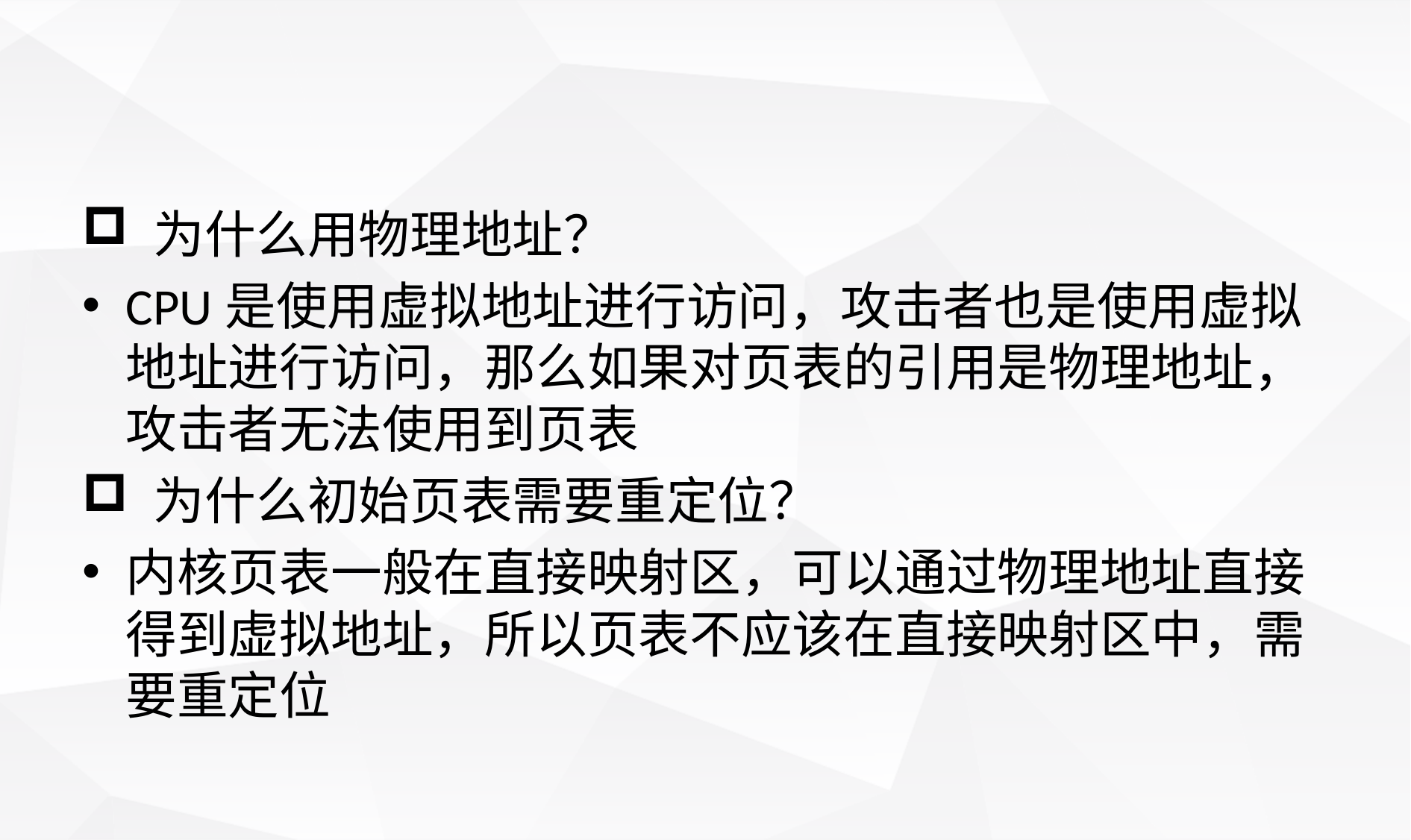

#
 为什么用物理地址？
CPU是使用虚拟地址进行访问，攻击者也是使用虚拟地址进行访问，那么如果对页表的引用是物理地址，攻击者无法使用到页表
 为什么初始页表需要重定位？
内核页表一般在直接映射区，可以通过物理地址直接得到虚拟地址，所以页表不应该在直接映射区中，需要重定位